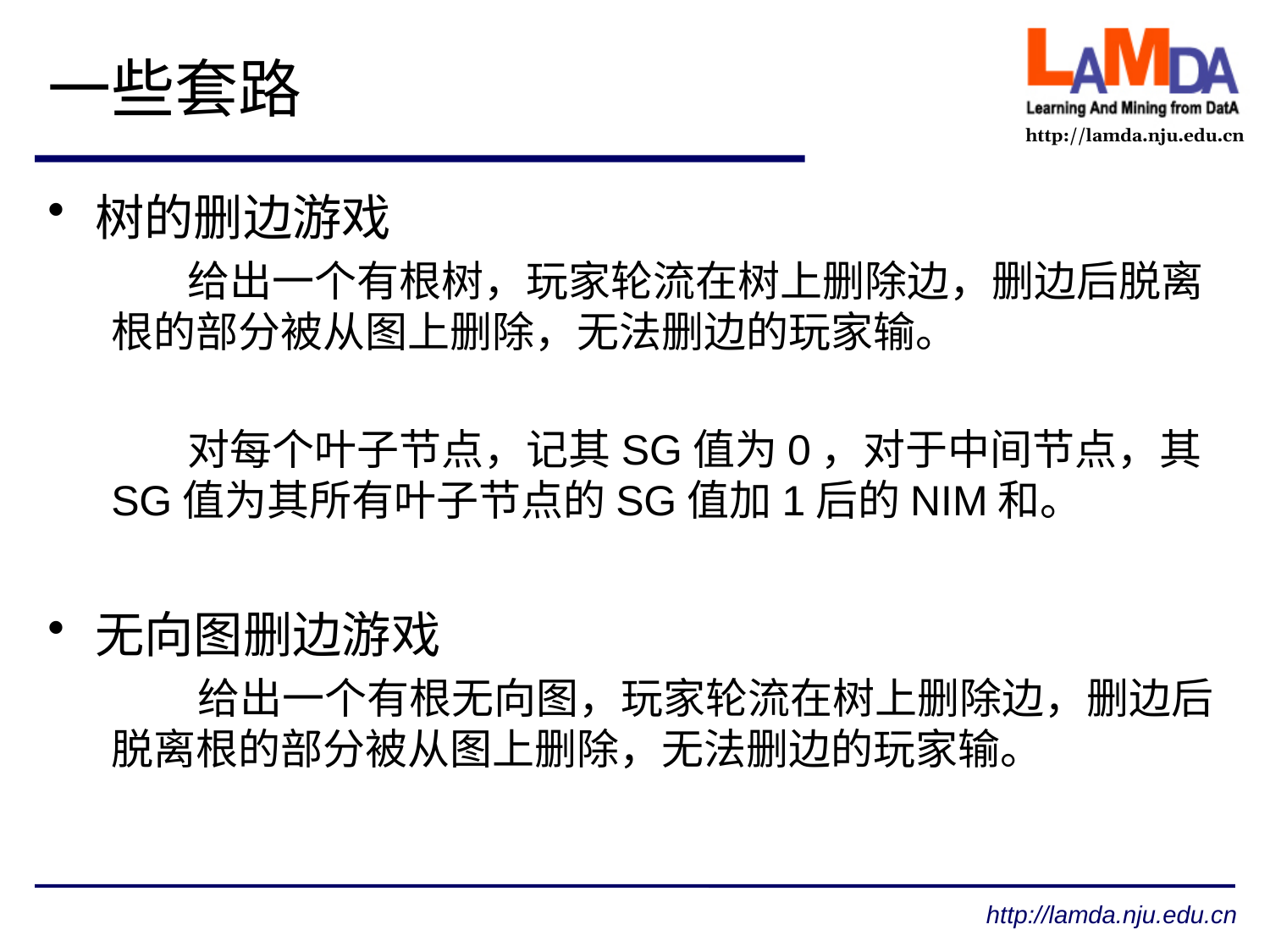

# 一些套路
树的删边游戏
       给出一个有根树，玩家轮流在树上删除边，删边后脱离根的部分被从图上删除，无法删边的玩家输。

       对每个叶子节点，记其SG值为0，对于中间节点，其SG值为其所有叶子节点的SG值加1后的NIM和。

无向图删边游戏
        给出一个有根无向图，玩家轮流在树上删除边，删边后脱离根的部分被从图上删除，无法删边的玩家输。